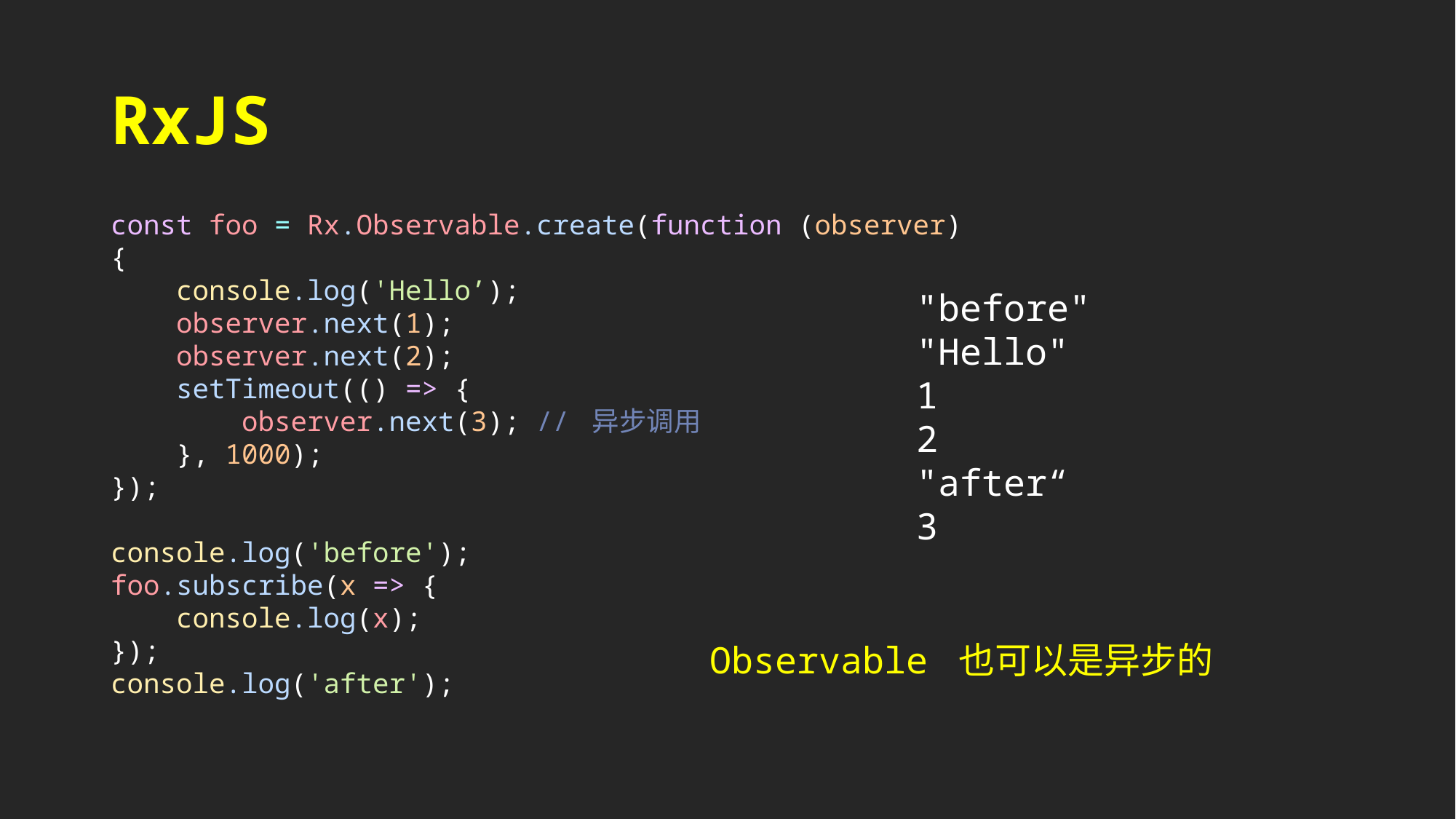

# RxJS
const foo = Rx.Observable.create(function (observer) {
    console.log('Hello’);
    observer.next(1);
    observer.next(2);
    setTimeout(() => {
        observer.next(3); // 异步调用
    }, 1000);
});
console.log('before');
foo.subscribe(x => {
    console.log(x);
});
console.log('after');
"before"
"Hello"
1
2
"after“
3
Observable 也可以是异步的